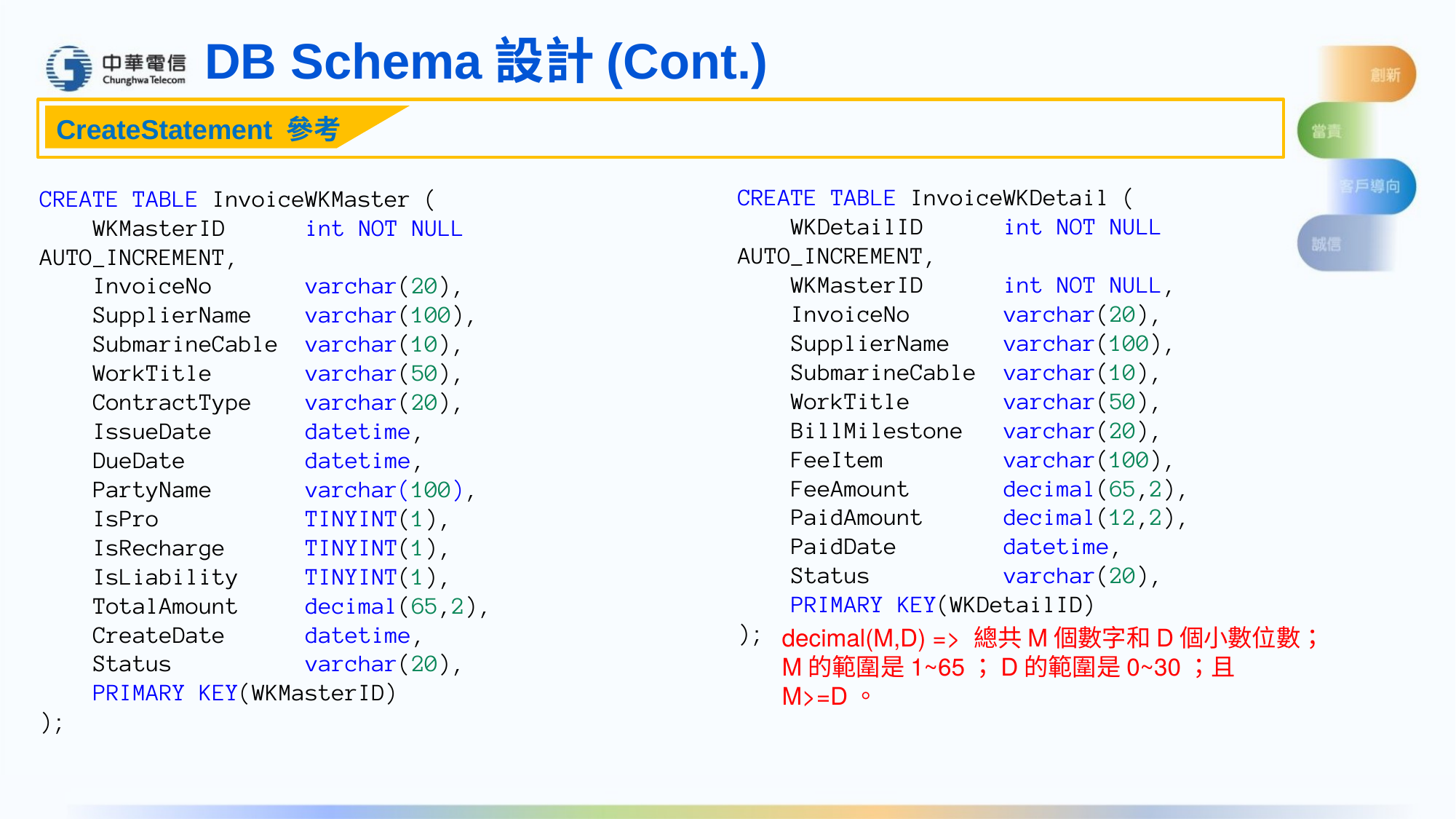

DB Schema設計(Cont.)

CreateStatement 參考
CREATE TABLE InvoiceWKDetail (
    WKDetailID      int NOT NULL AUTO_INCREMENT,
    WKMasterID      int NOT NULL,
    InvoiceNo       varchar(20),
    SupplierName    varchar(100),
    SubmarineCable  varchar(10),
    WorkTitle       varchar(50),
    BillMilestone   varchar(20),
    FeeItem         varchar(100),
    FeeAmount       decimal(65,2),
    PaidAmount      decimal(12,2),
    PaidDate        datetime,
    Status          varchar(20),
    PRIMARY KEY(WKDetailID)
);

CREATE TABLE InvoiceWKMaster (
    WKMasterID      int NOT NULL AUTO_INCREMENT,
    InvoiceNo       varchar(20),
    SupplierName    varchar(100),
    SubmarineCable  varchar(10),
    WorkTitle       varchar(50),
    ContractType    varchar(20),
    IssueDate       datetime,
    DueDate         datetime,
    PartyName       varchar(100),
    IsPro           TINYINT(1),
    IsRecharge      TINYINT(1),
    IsLiability     TINYINT(1),
    TotalAmount     decimal(65,2),
    CreateDate      datetime,
    Status          varchar(20),
    PRIMARY KEY(WKMasterID)
);

decimal(M,D) => 總共M個數字和D個小數位數；
M的範圍是1~65；D的範圍是0~30；且M>=D。